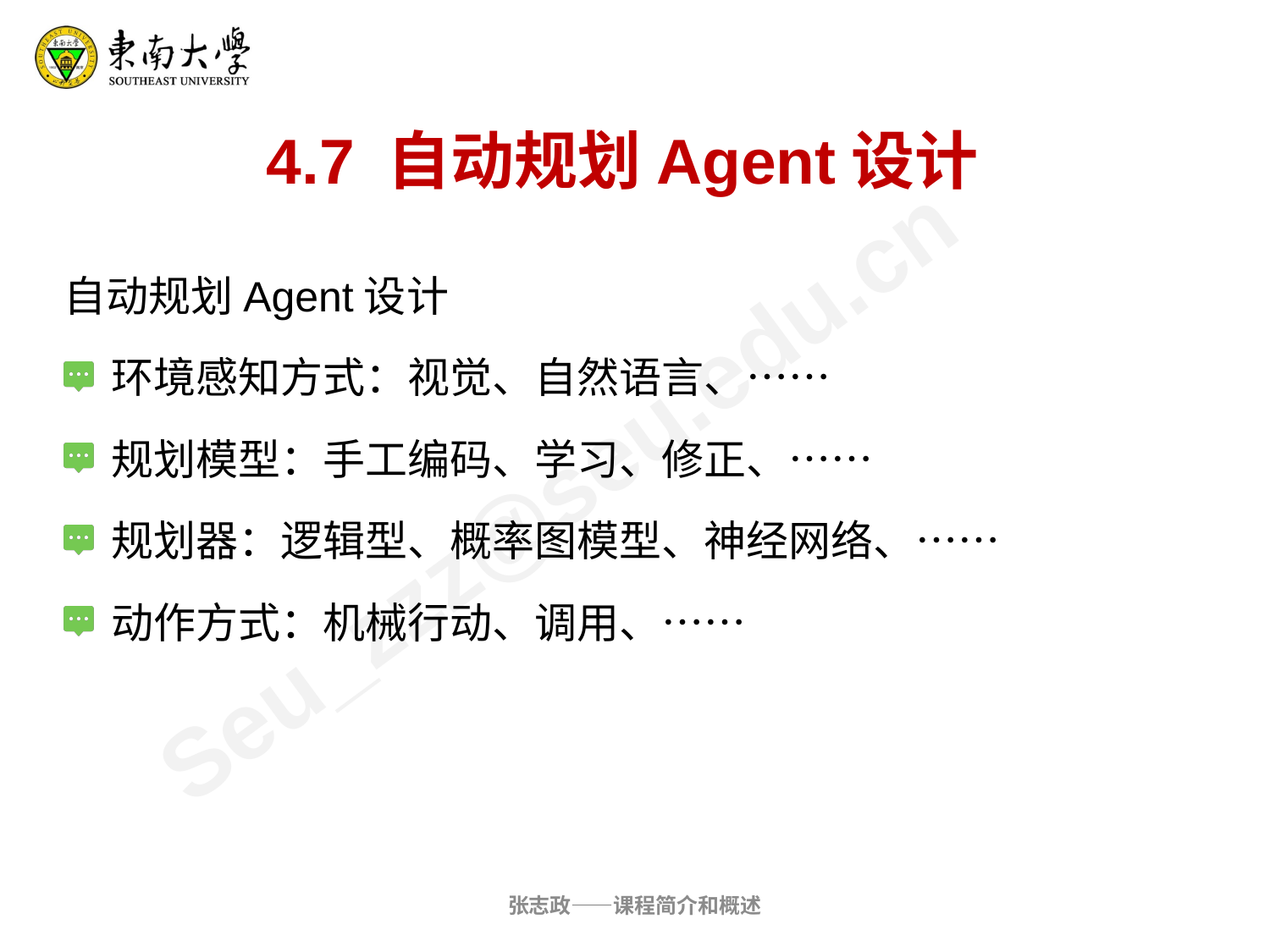

4.7 自动规划Agent设计
自动规划Agent设计
环境感知方式：视觉、自然语言、……
规划模型：手工编码、学习、修正、……
规划器：逻辑型、概率图模型、神经网络、……
动作方式：机械行动、调用、……

张志政——课程简介和概述
47